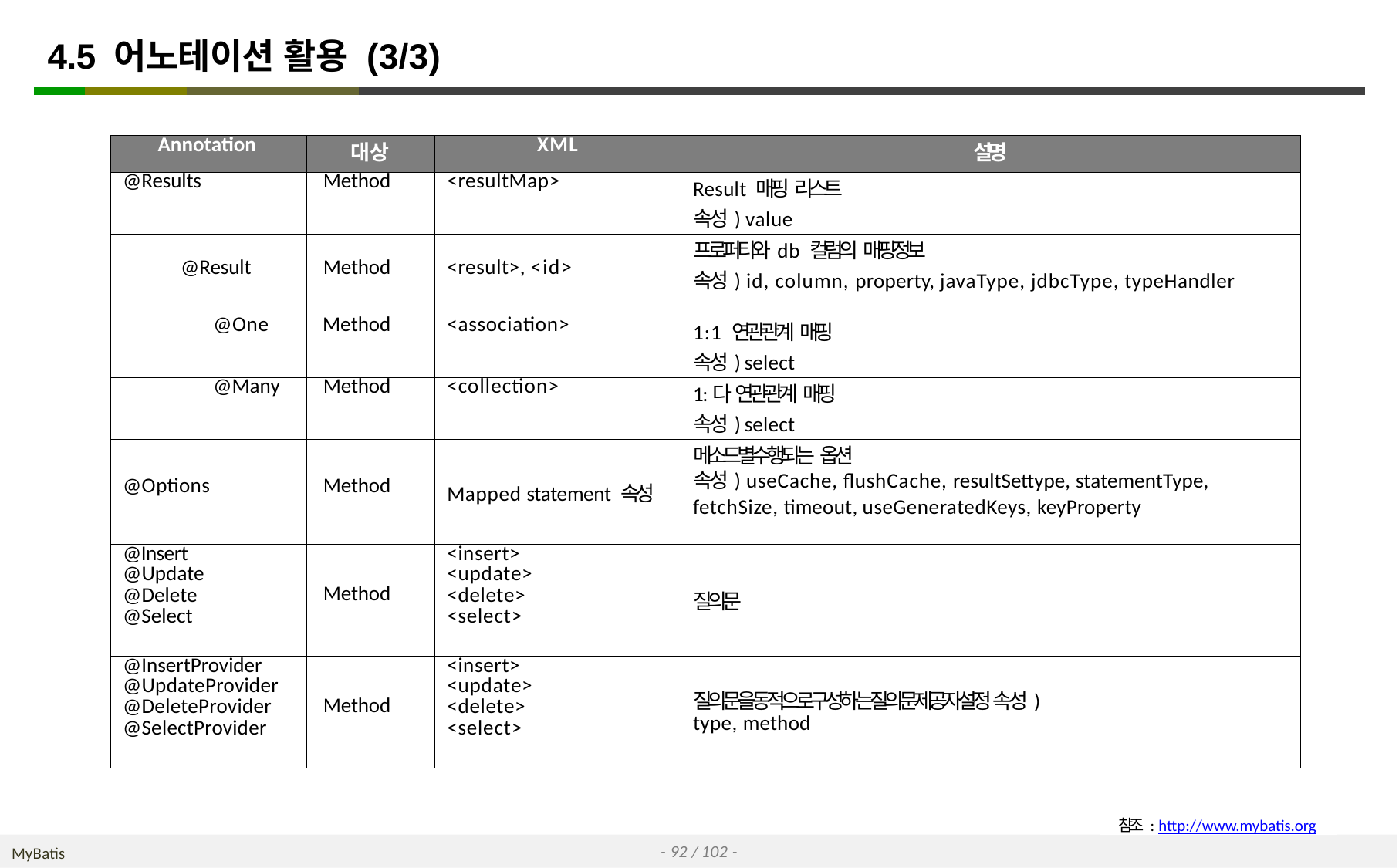

# 4.5 어노테이션 활용 (3/3)

| Annotation | 대상 | XML | 설명 |
| --- | --- | --- | --- |
| @Results | Method | <resultMap> | Result 매핑 리스트 속성) value |
| @Result | Method | <result>, <id> | 프로퍼티와 db 컬럼의 매핑정보 속성) id, column, property, javaType, jdbcType, typeHandler |
| @One | Method | <association> | 1:1 연관관계 매핑 속성) select |
| @Many | Method | <collection> | 1:다 연관관계 매핑 속성) select |
| @Options | Method | Mapped statement 속성 | 메소드별 수행되는 옵션 속성) useCache, flushCache, resultSettype, statementType, fetchSize, timeout, useGeneratedKeys, keyProperty |
| @Insert @Update @Delete @Select | Method | <insert> <update> <delete> <select> | 질의문 |
| @InsertProvider @UpdateProvider @DeleteProvider @SelectProvider | Method | <insert> <update> <delete> <select> | 질의문을 동적으로 구성하는 질의문 제공자 설정 속성) type, method |
참조  : http://www.mybatis.org

- 92 / 102 -
MyBatis